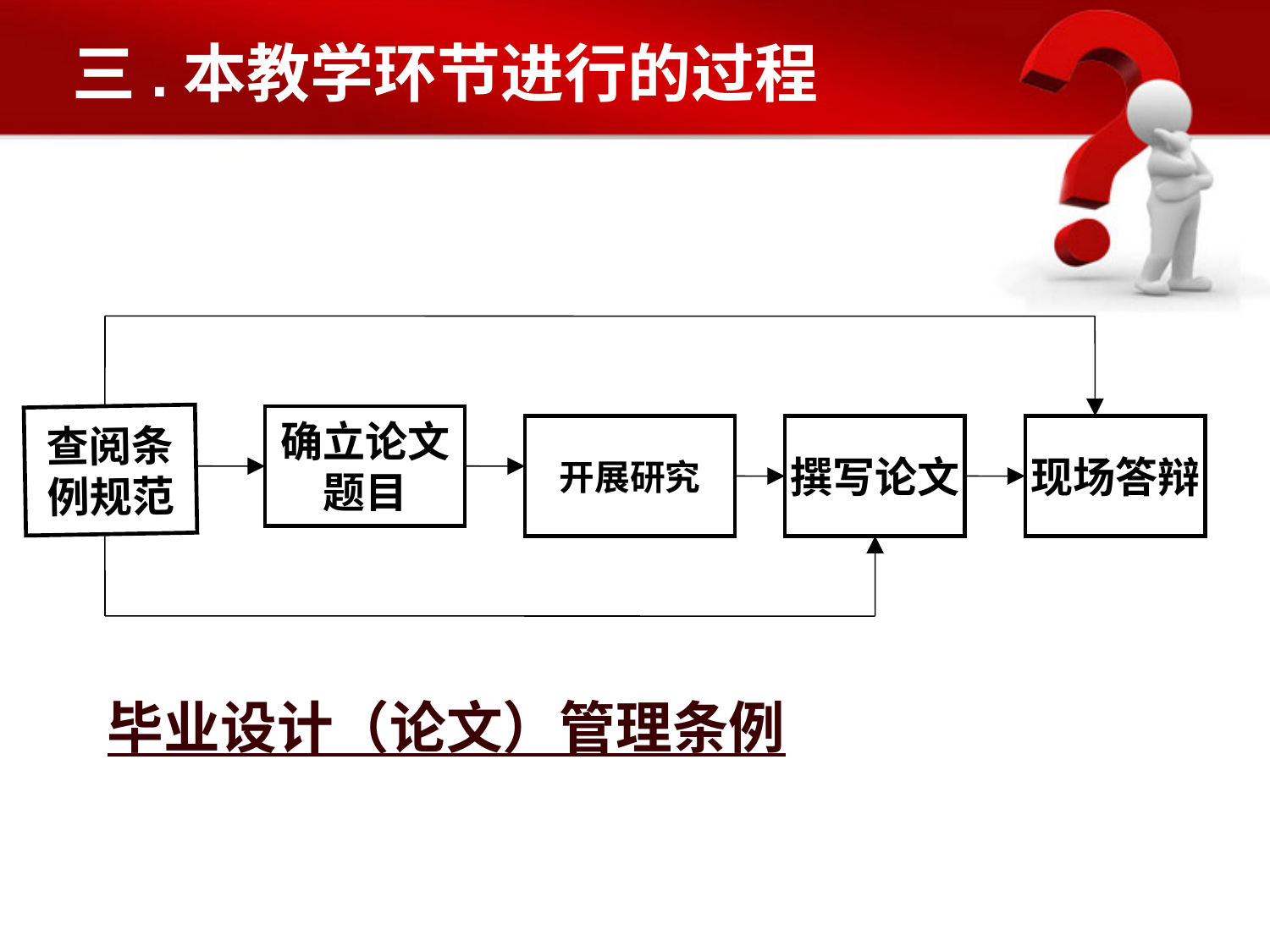

# 三.本教学环节进行的过程

查阅条
例规范
确立论文
题目
开展研究
撰写论文
现场答辩

毕业设计（论文）管理条例